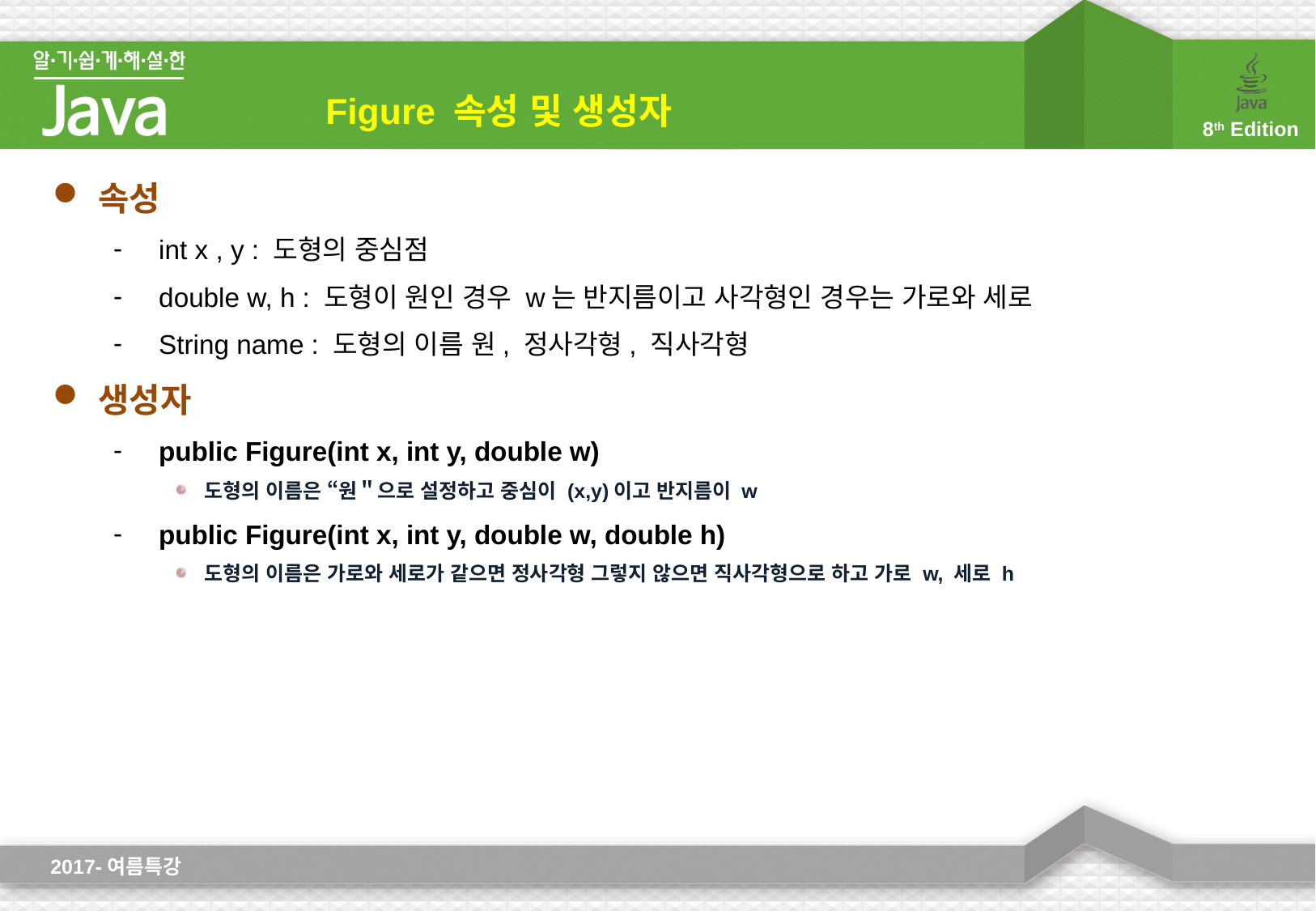

#
Figure 속성 및 생성자
속성
 int x , y : 도형의 중심점
 double w, h : 도형이 원인 경우 w는 반지름이고 사각형인 경우는 가로와 세로
 String name : 도형의 이름 원, 정사각형, 직사각형
생성자
 public Figure(int x, int y, double w)
도형의 이름은 “원＂으로 설정하고 중심이 (x,y)이고 반지름이 w
 public Figure(int x, int y, double w, double h)
도형의 이름은 가로와 세로가 같으면 정사각형 그렇지 않으면 직사각형으로 하고 가로 w, 세로 h